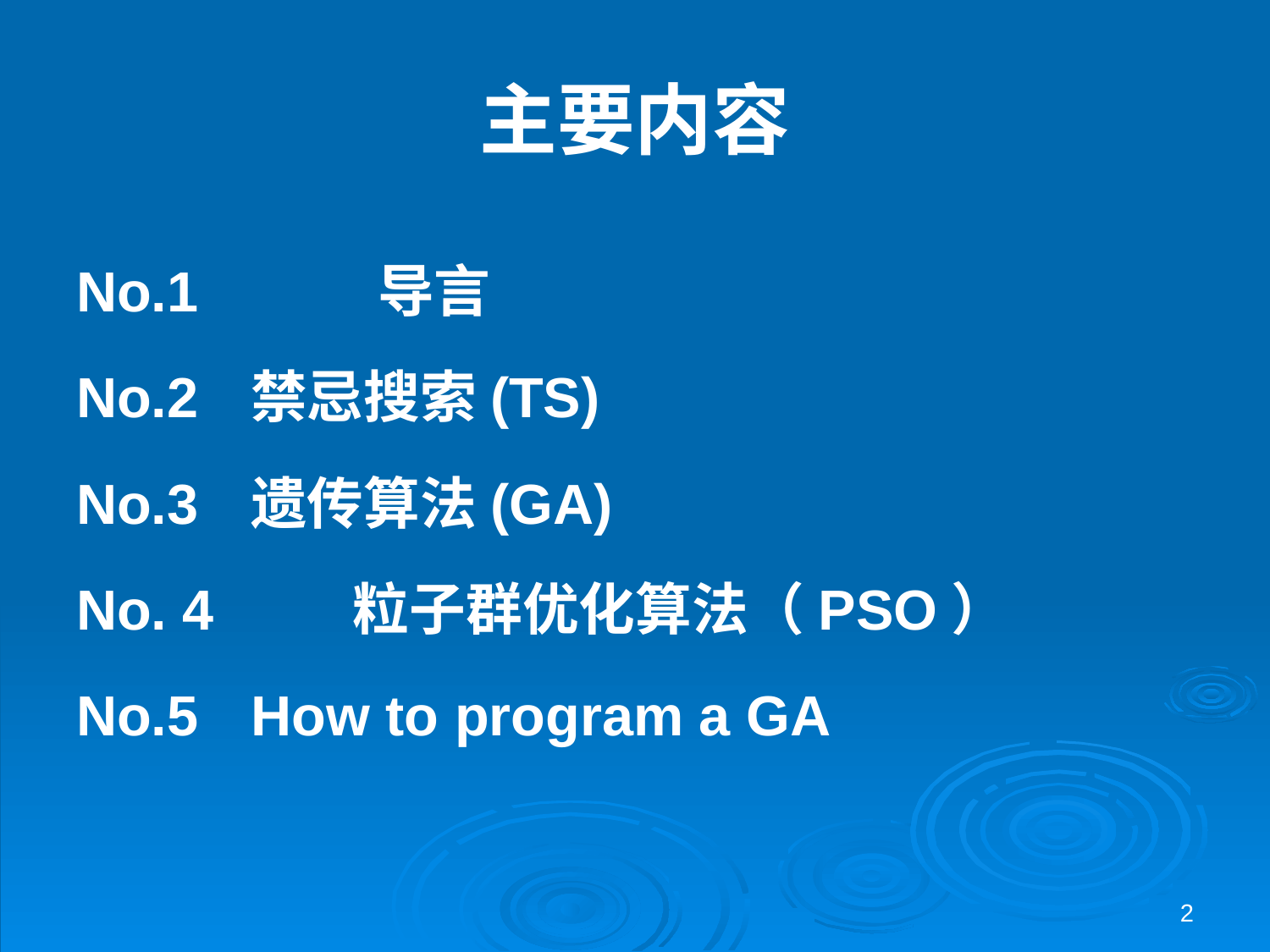

# 主要内容
No.1		导言
No.2	禁忌搜索(TS)
No.3	遗传算法(GA)
No. 4        粒子群优化算法（PSO）
No.5	How to program a GA
2